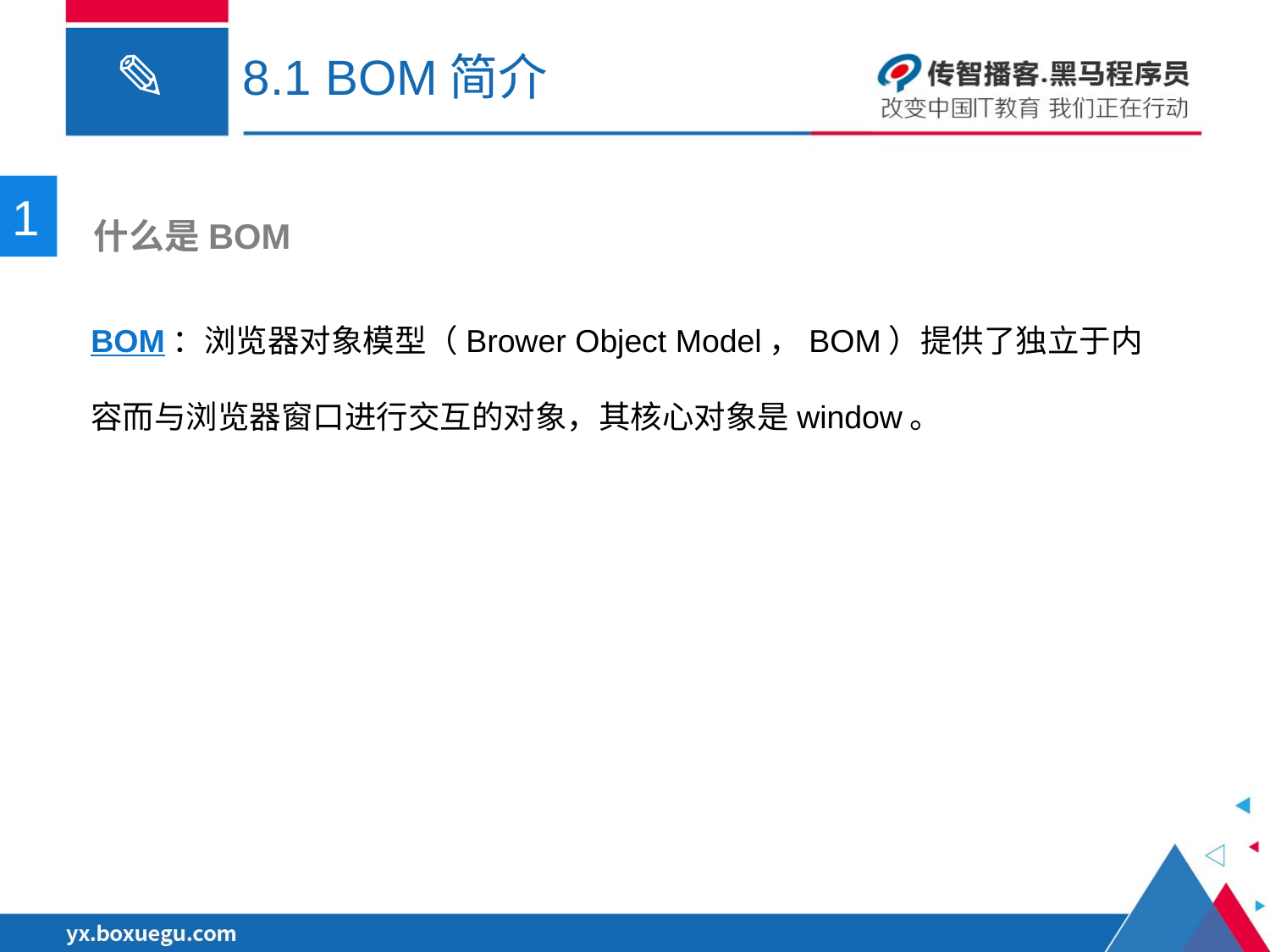

# 8.1 BOM简介

1
  什么是BOM
BOM：浏览器对象模型（Brower Object Model，BOM）提供了独立于内容而与浏览器窗口进行交互的对象，其核心对象是window。